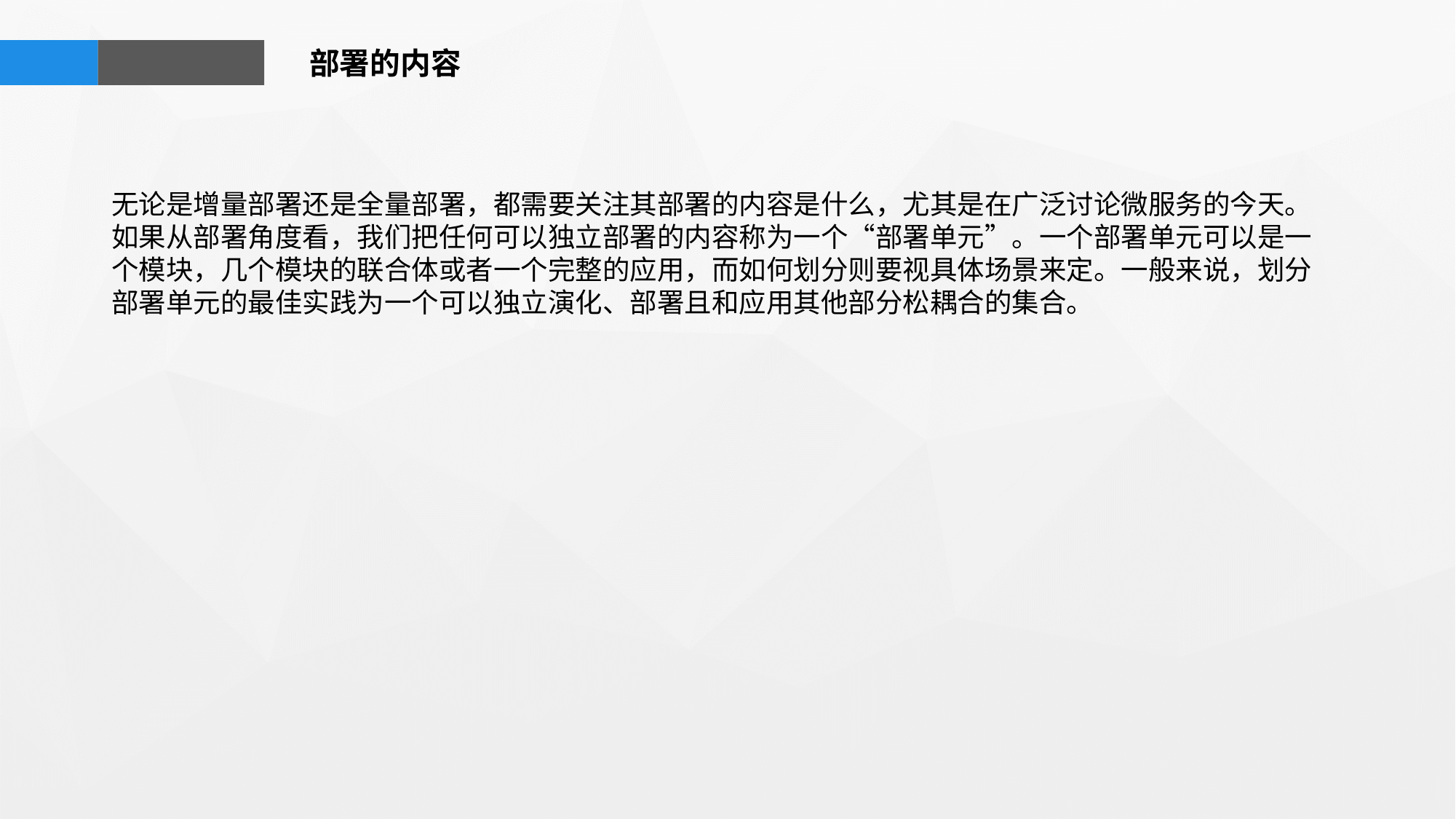

部署的内容
无论是增量部署还是全量部署，都需要关注其部署的内容是什么，尤其是在广泛讨论微服务的今天。如果从部署角度看，我们把任何可以独立部署的内容称为一个“部署单元”。一个部署单元可以是一个模块，几个模块的联合体或者一个完整的应用，而如何划分则要视具体场景来定。一般来说，划分部署单元的最佳实践为一个可以独立演化、部署且和应用其他部分松耦合的集合。